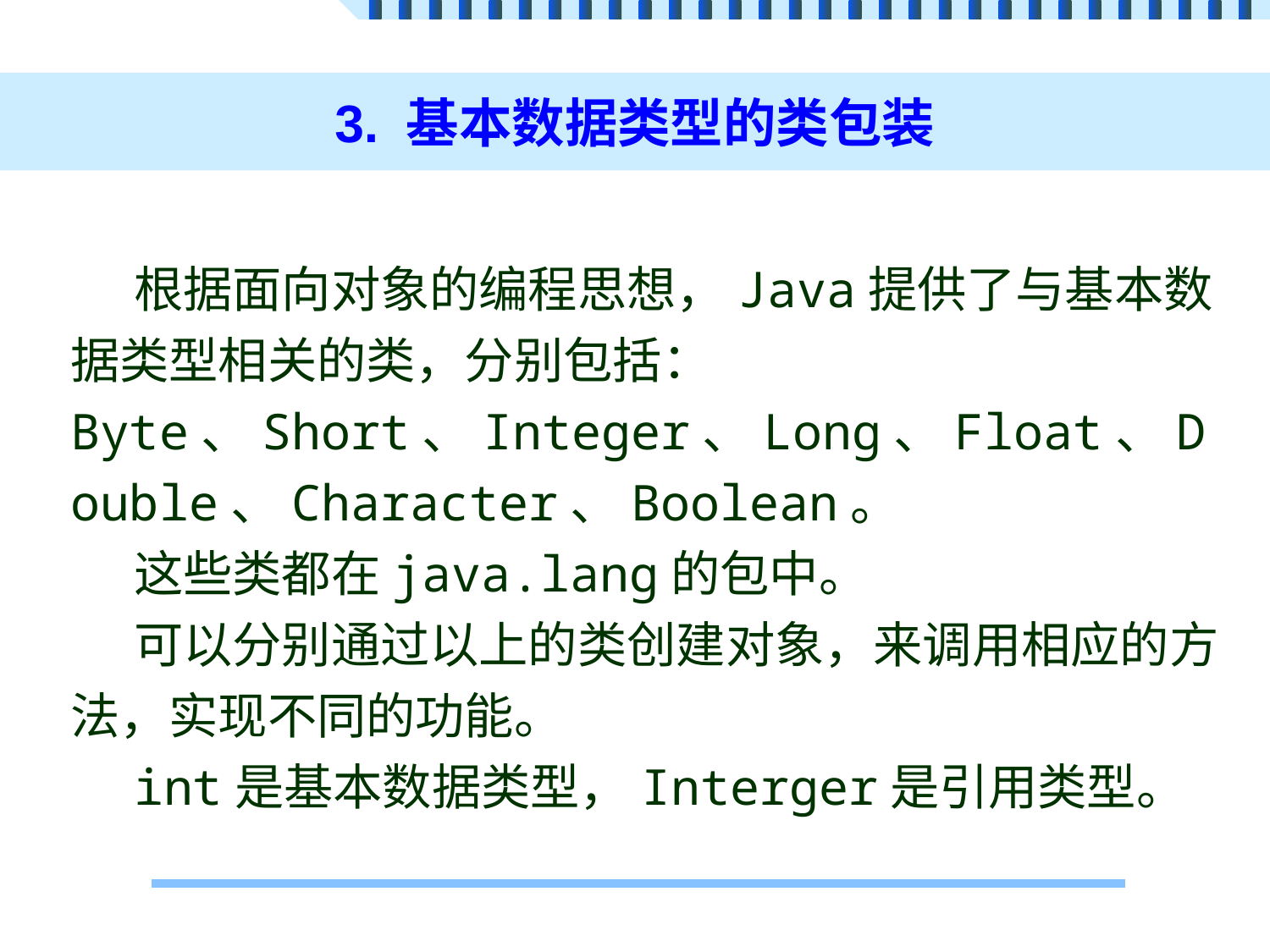

# 3. 基本数据类型的类包装

根据面向对象的编程思想，Java提供了与基本数据类型相关的类，分别包括：Byte、Short、Integer、Long、Float、Double、Character、Boolean。
这些类都在java.lang的包中。
可以分别通过以上的类创建对象，来调用相应的方法，实现不同的功能。
int是基本数据类型，Interger是引用类型。